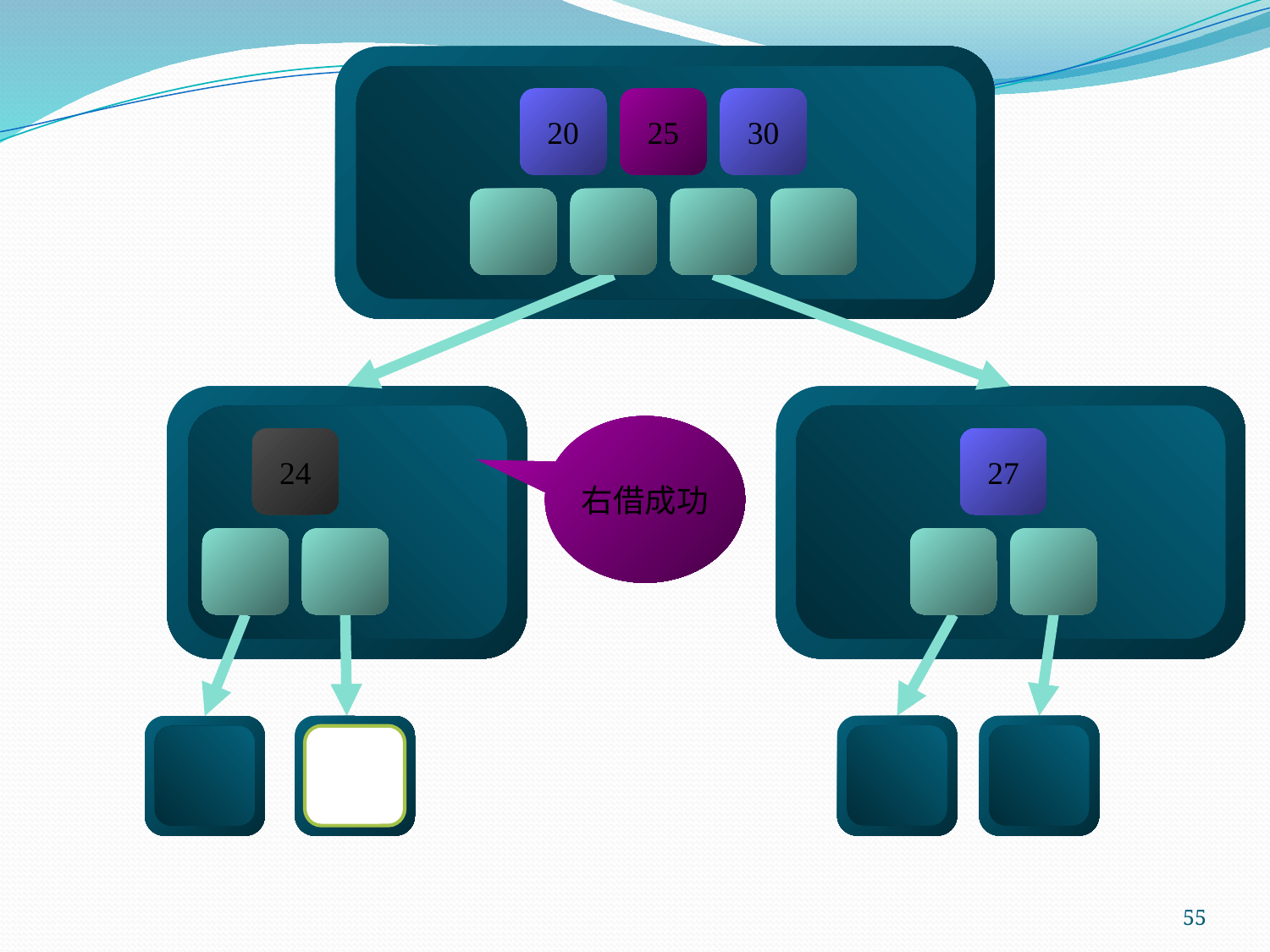

20
25
30

右借成功
24
27

55